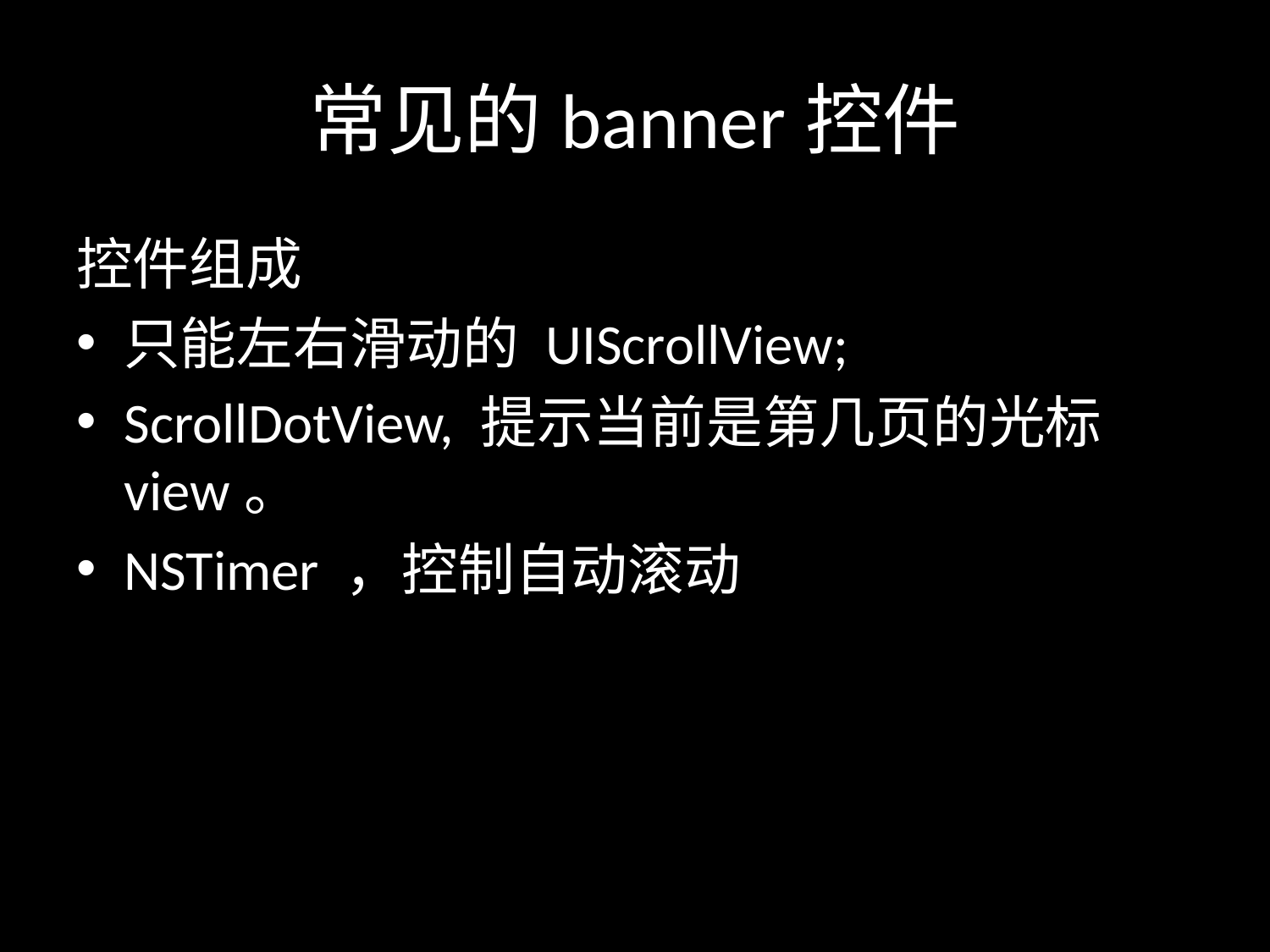

# 常见的banner控件
控件组成
只能左右滑动的 UIScrollView;
ScrollDotView, 提示当前是第几页的光标view。
NSTimer ，控制自动滚动